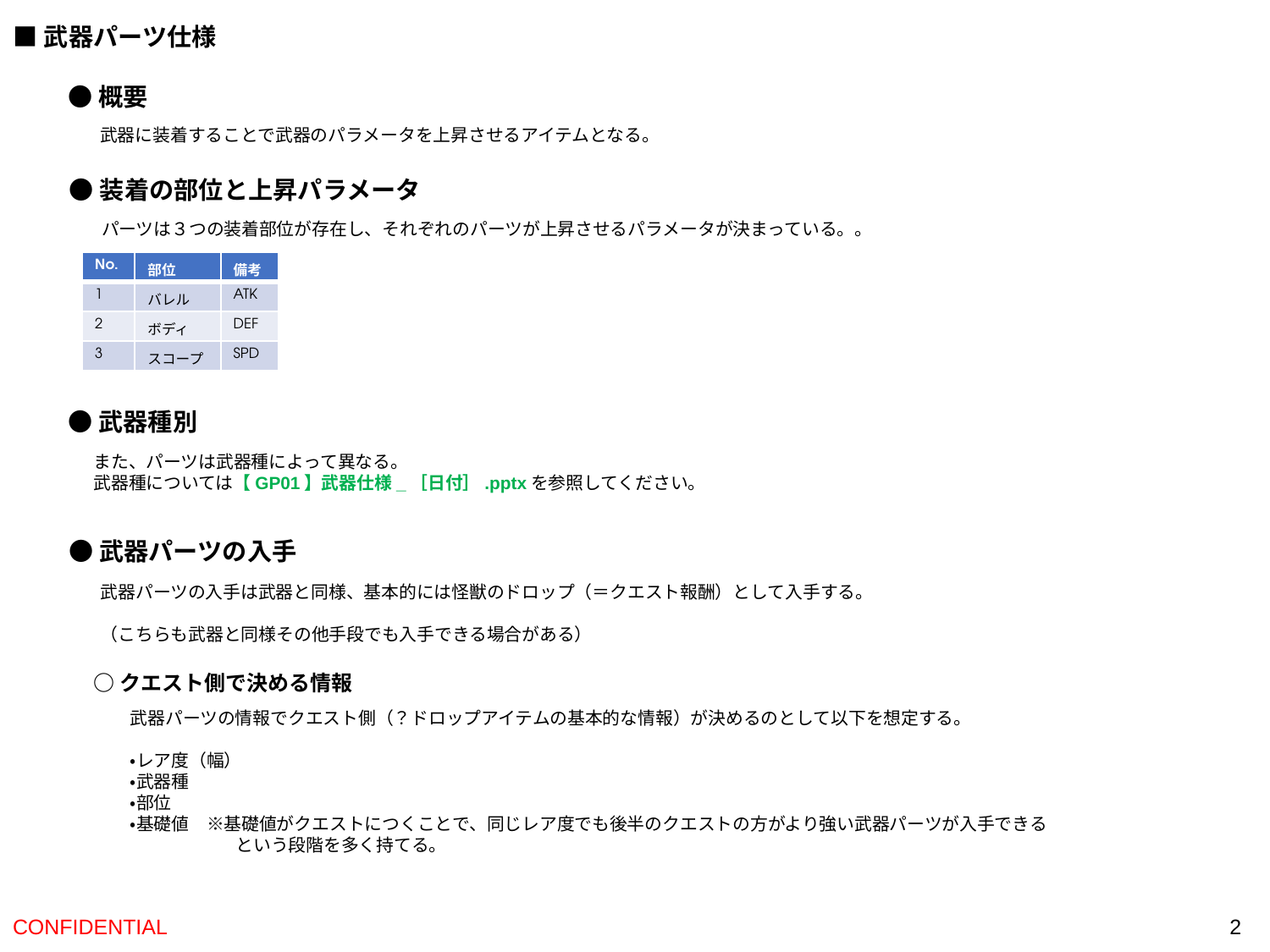

■武器パーツ仕様
●概要
武器に装着することで武器のパラメータを上昇させるアイテムとなる。
●装着の部位と上昇パラメータ
パーツは３つの装着部位が存在し、それぞれのパーツが上昇させるパラメータが決まっている。。
| No. | 部位 | 備考 |
| --- | --- | --- |
| 1 | バレル | ATK |
| 2 | ボディ | DEF |
| 3 | スコープ | SPD |
●武器種別
また、パーツは武器種によって異なる。
武器種については【GP01】武器仕様_［日付］.pptxを参照してください。
●武器パーツの入手
武器パーツの入手は武器と同様、基本的には怪獣のドロップ（＝クエスト報酬）として入手する。

（こちらも武器と同様その他手段でも入手できる場合がある）
○クエスト側で決める情報
武器パーツの情報でクエスト側（？ドロップアイテムの基本的な情報）が決めるのとして以下を想定する。

・レア度（幅）
・武器種
・部位
・基礎値　※基礎値がクエストにつくことで、同じレア度でも後半のクエストの方がより強い武器パーツが入手できる
　　　　　　という段階を多く持てる。
2
CONFIDENTIAL